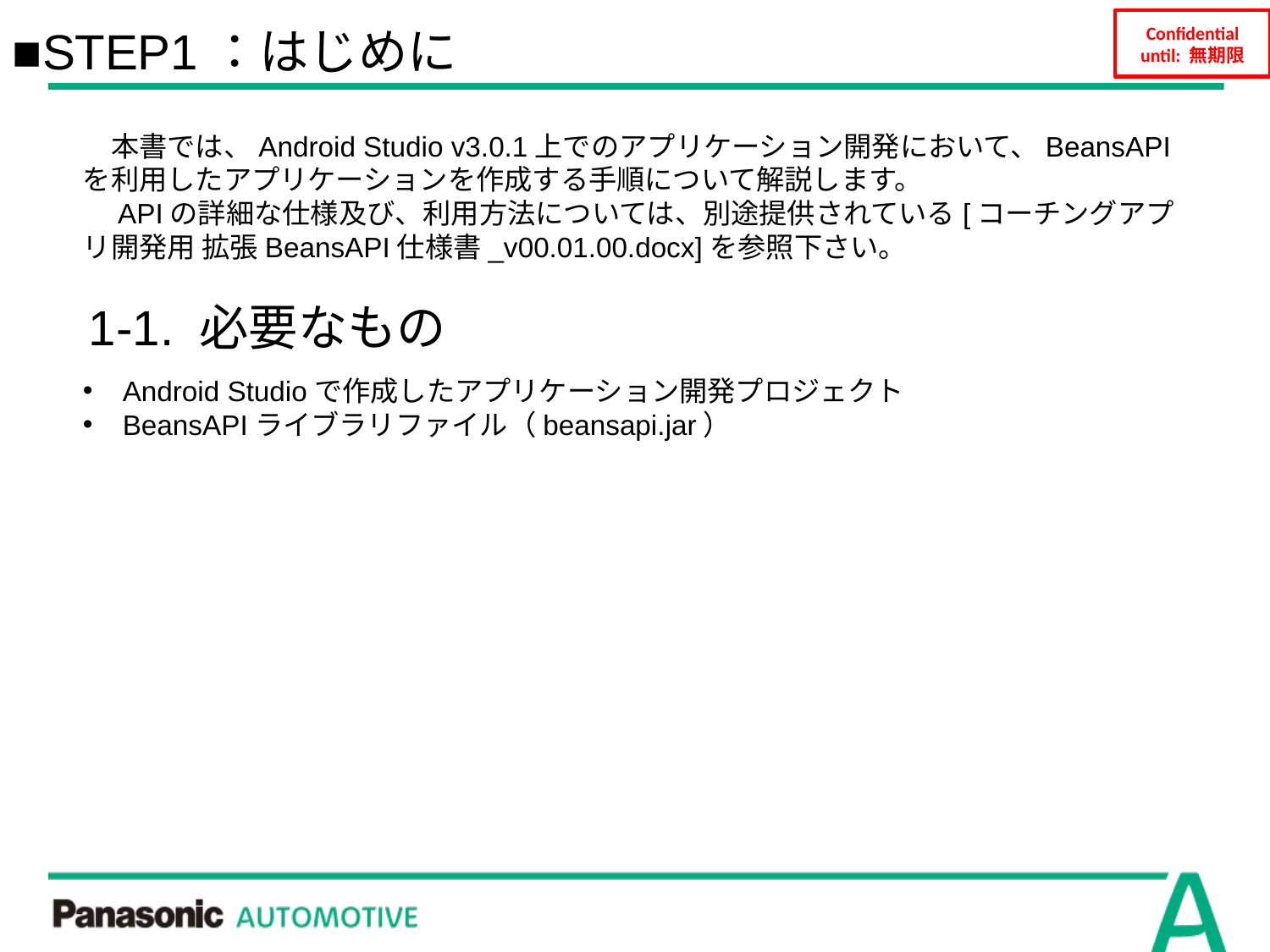

■STEP1：はじめに
　本書では、Android Studio v3.0.1上でのアプリケーション開発において、BeansAPIを利用したアプリケーションを作成する手順について解説します。
　APIの詳細な仕様及び、利用方法については、別途提供されている[コーチングアプリ開発用 拡張BeansAPI仕様書_v00.01.00.docx]を参照下さい。
1-1. 必要なもの
Android Studioで作成したアプリケーション開発プロジェクト
BeansAPIライブラリファイル（beansapi.jar）